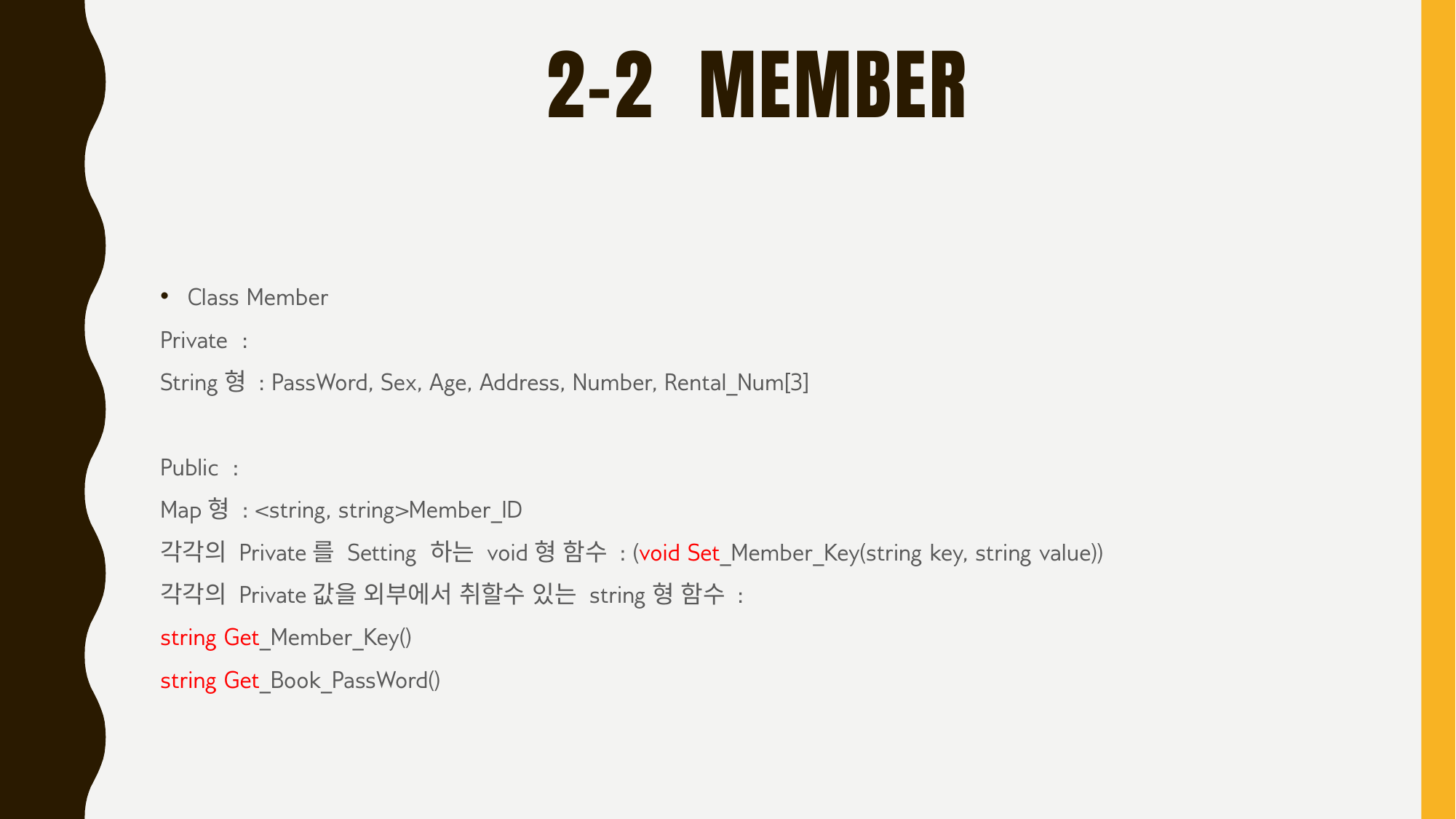

# 2-2  member
Class Member
Private  :
String형 : PassWord, Sex, Age, Address, Number, Rental_Num[3]

Public  :
Map형 : <string, string>Member_ID
각각의 Private를 Setting 하는 void형 함수 : (void Set_Member_Key(string key, string value))
각각의 Private값을 외부에서 취할수 있는 string형 함수 :
string Get_Member_Key()
string Get_Book_PassWord()